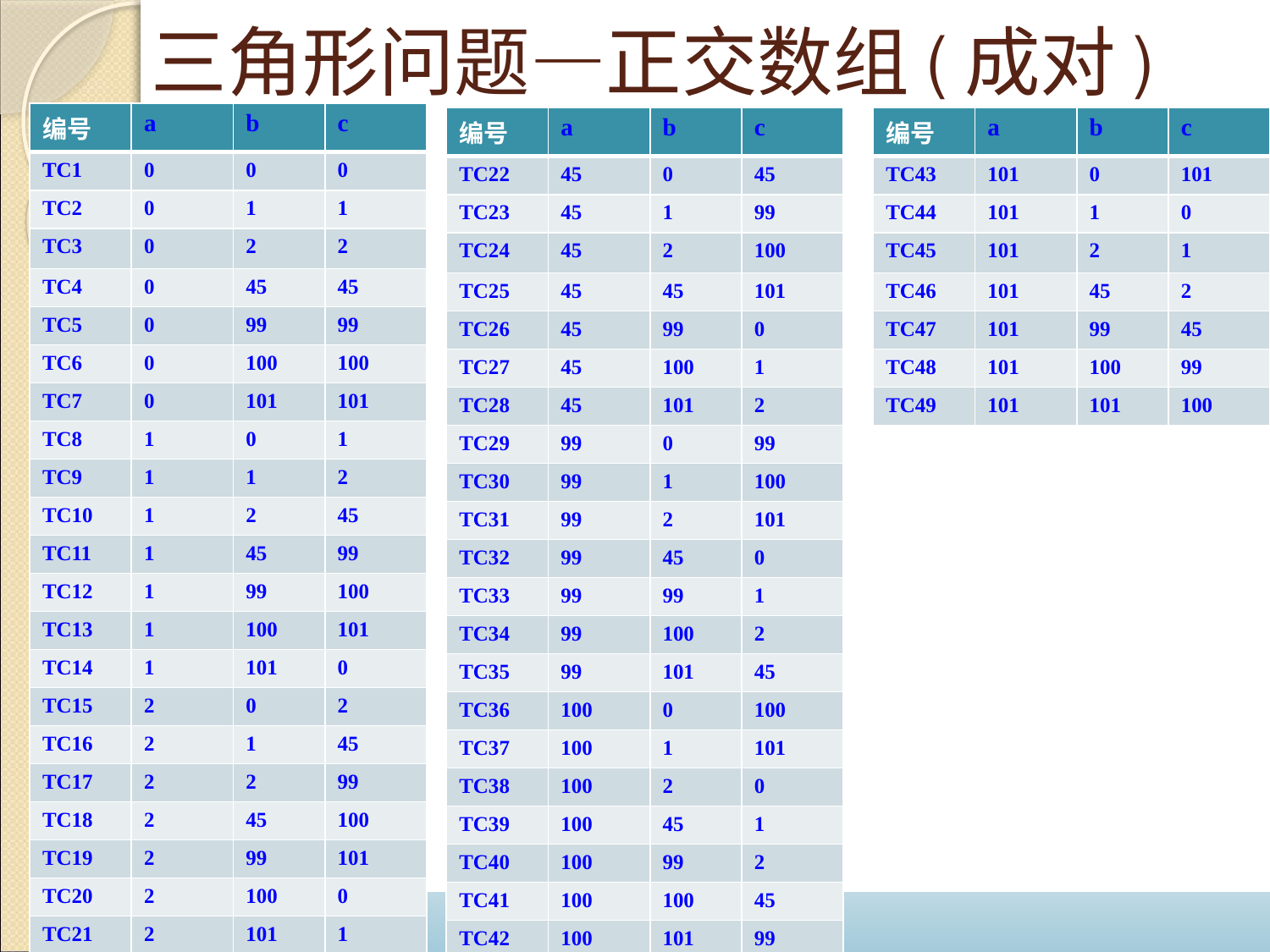

# 三角形问题—正交数组(成对)
| 编号 | a | b | c |
| --- | --- | --- | --- |
| TC1 | 0 | 0 | 0 |
| TC2 | 0 | 1 | 1 |
| TC3 | 0 | 2 | 2 |
| TC4 | 0 | 45 | 45 |
| TC5 | 0 | 99 | 99 |
| TC6 | 0 | 100 | 100 |
| TC7 | 0 | 101 | 101 |
| TC8 | 1 | 0 | 1 |
| TC9 | 1 | 1 | 2 |
| TC10 | 1 | 2 | 45 |
| TC11 | 1 | 45 | 99 |
| TC12 | 1 | 99 | 100 |
| TC13 | 1 | 100 | 101 |
| TC14 | 1 | 101 | 0 |
| TC15 | 2 | 0 | 2 |
| TC16 | 2 | 1 | 45 |
| TC17 | 2 | 2 | 99 |
| TC18 | 2 | 45 | 100 |
| TC19 | 2 | 99 | 101 |
| TC20 | 2 | 100 | 0 |
| TC21 | 2 | 101 | 1 |
| 编号 | a | b | c |
| --- | --- | --- | --- |
| TC22 | 45 | 0 | 45 |
| TC23 | 45 | 1 | 99 |
| TC24 | 45 | 2 | 100 |
| TC25 | 45 | 45 | 101 |
| TC26 | 45 | 99 | 0 |
| TC27 | 45 | 100 | 1 |
| TC28 | 45 | 101 | 2 |
| TC29 | 99 | 0 | 99 |
| TC30 | 99 | 1 | 100 |
| TC31 | 99 | 2 | 101 |
| TC32 | 99 | 45 | 0 |
| TC33 | 99 | 99 | 1 |
| TC34 | 99 | 100 | 2 |
| TC35 | 99 | 101 | 45 |
| TC36 | 100 | 0 | 100 |
| TC37 | 100 | 1 | 101 |
| TC38 | 100 | 2 | 0 |
| TC39 | 100 | 45 | 1 |
| TC40 | 100 | 99 | 2 |
| TC41 | 100 | 100 | 45 |
| TC42 | 100 | 101 | 99 |
| 编号 | a | b | c |
| --- | --- | --- | --- |
| TC43 | 101 | 0 | 101 |
| TC44 | 101 | 1 | 0 |
| TC45 | 101 | 2 | 1 |
| TC46 | 101 | 45 | 2 |
| TC47 | 101 | 99 | 45 |
| TC48 | 101 | 100 | 99 |
| TC49 | 101 | 101 | 100 |